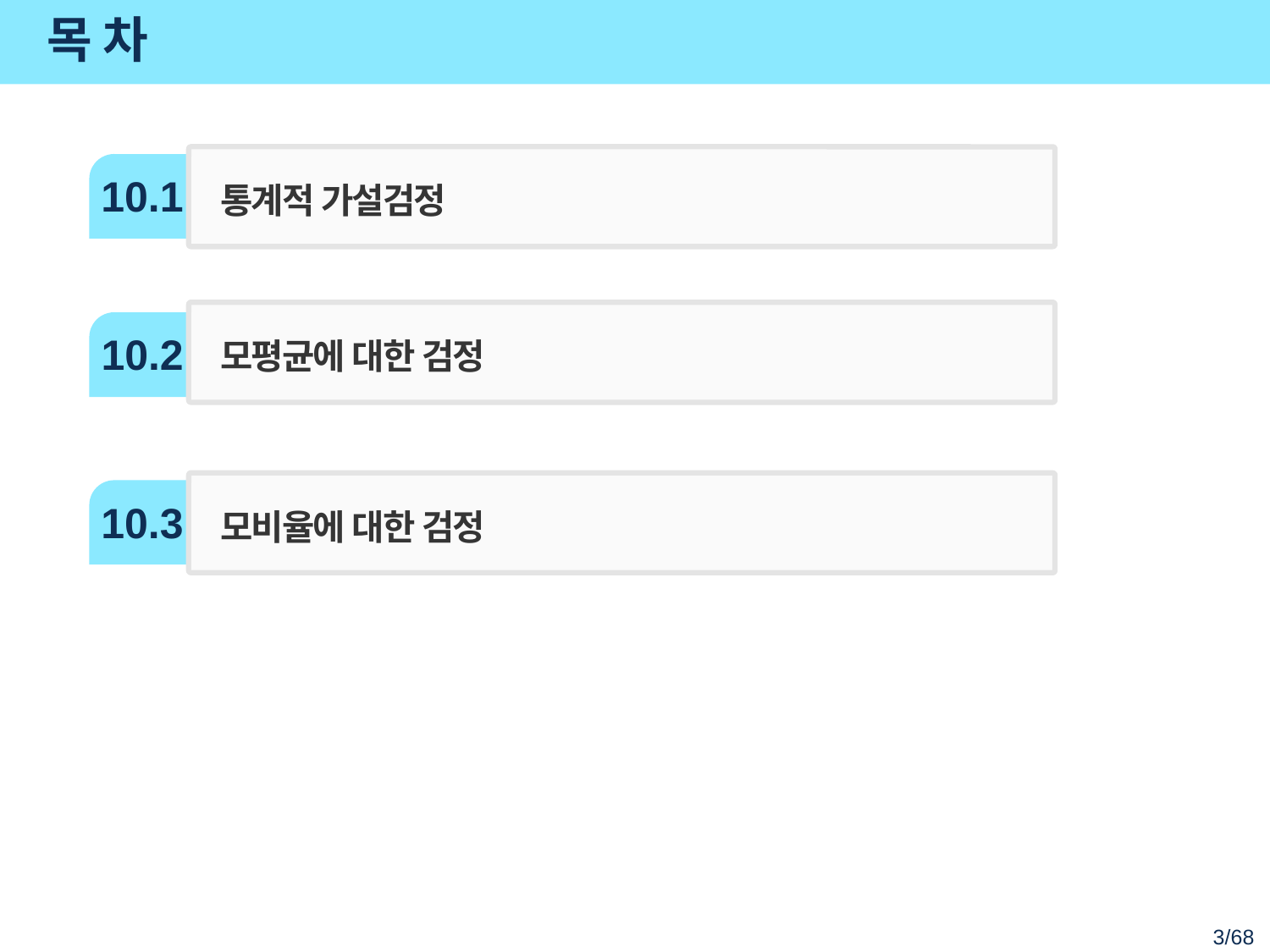

# 목 차

10.1
통계적 가설검정

모평균에 대한 검정
10.2

10.3
모비율에 대한 검정